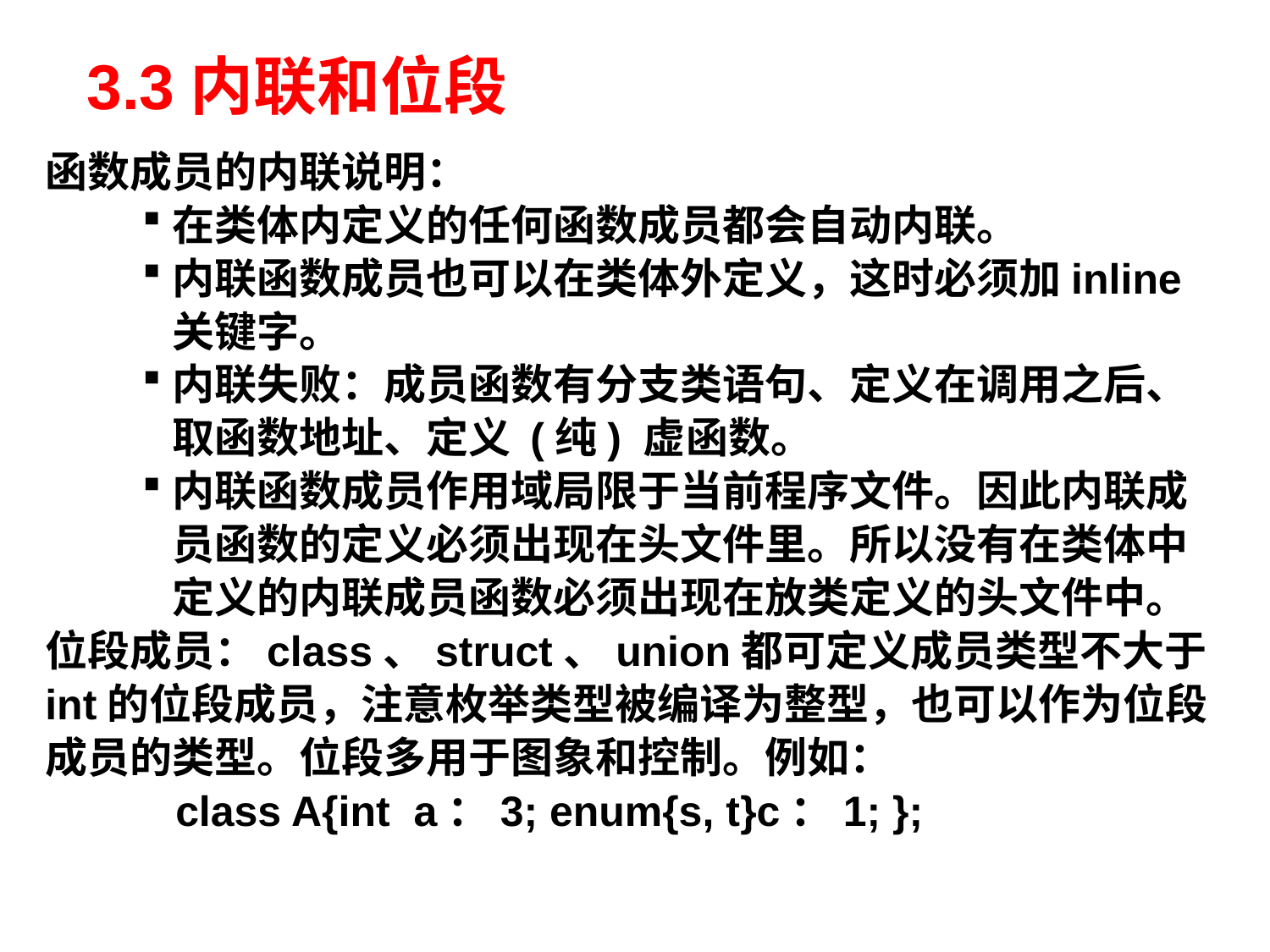

# 3.3内联和位段
函数成员的内联说明：
在类体内定义的任何函数成员都会自动内联。
内联函数成员也可以在类体外定义，这时必须加inline关键字。
内联失败：成员函数有分支类语句、定义在调用之后、取函数地址、定义 (纯) 虚函数。
内联函数成员作用域局限于当前程序文件。因此内联成员函数的定义必须出现在头文件里。所以没有在类体中定义的内联成员函数必须出现在放类定义的头文件中。
位段成员：class、struct、union都可定义成员类型不大于int的位段成员，注意枚举类型被编译为整型，也可以作为位段成员的类型。位段多用于图象和控制。例如：
           class A{int  a：3; enum{s, t}c：1; };